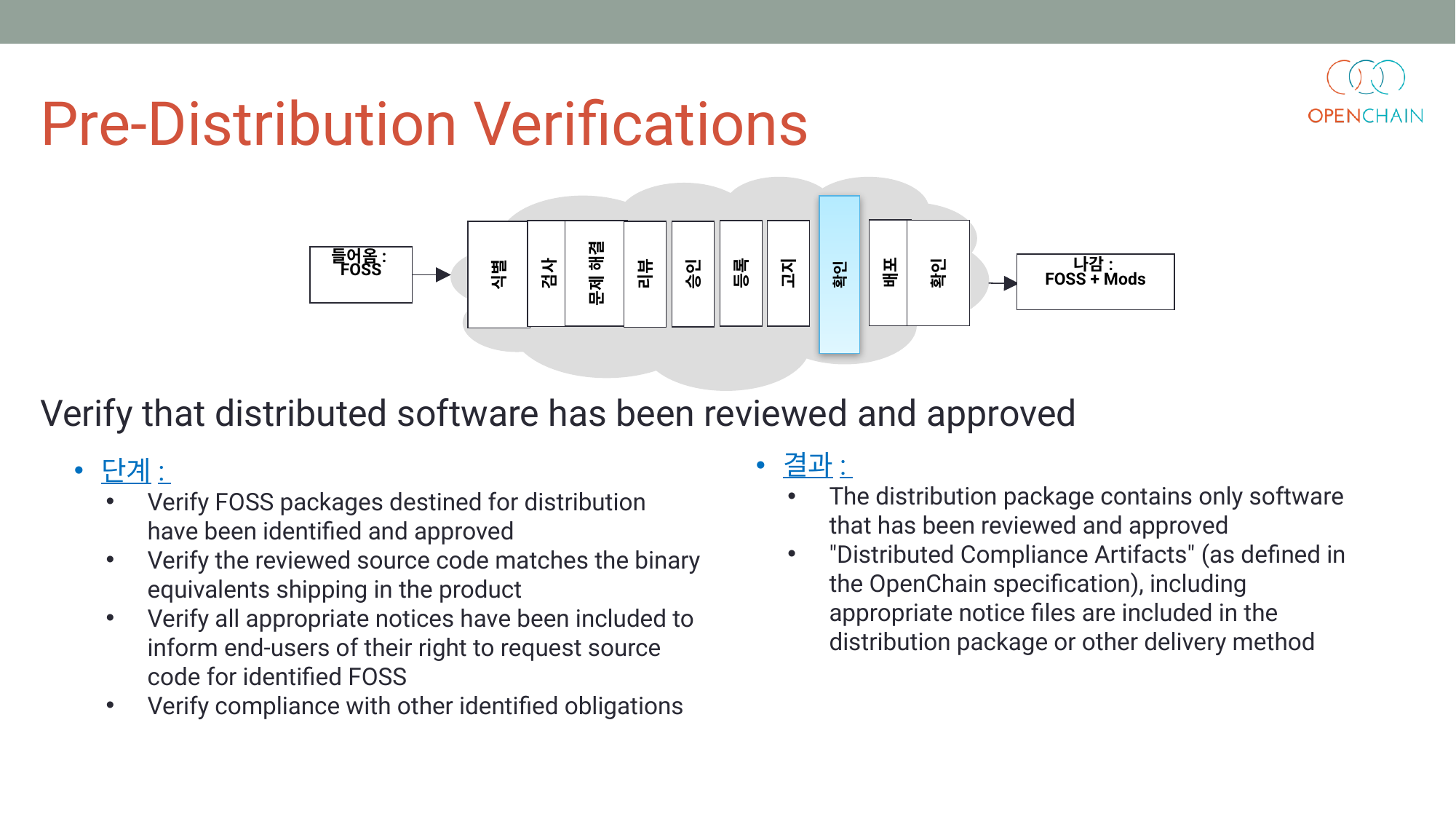

Pre-Distribution Verifications

확인
문제 해결
식별
들어옴:
FOSS
배포
등록
고지
검사
승인
리뷰
나감:
FOSS + Mods
확인
Verify that distributed software has been reviewed and approved
결과:
The distribution package contains only software that has been reviewed and approved
"Distributed Compliance Artifacts" (as defined in the OpenChain specification), including appropriate notice files are included in the distribution package or other delivery method

단계:
Verify FOSS packages destined for distribution have been identified and approved
Verify the reviewed source code matches the binary equivalents shipping in the product
Verify all appropriate notices have been included to inform end-users of their right to request source code for identified FOSS
Verify compliance with other identified obligations